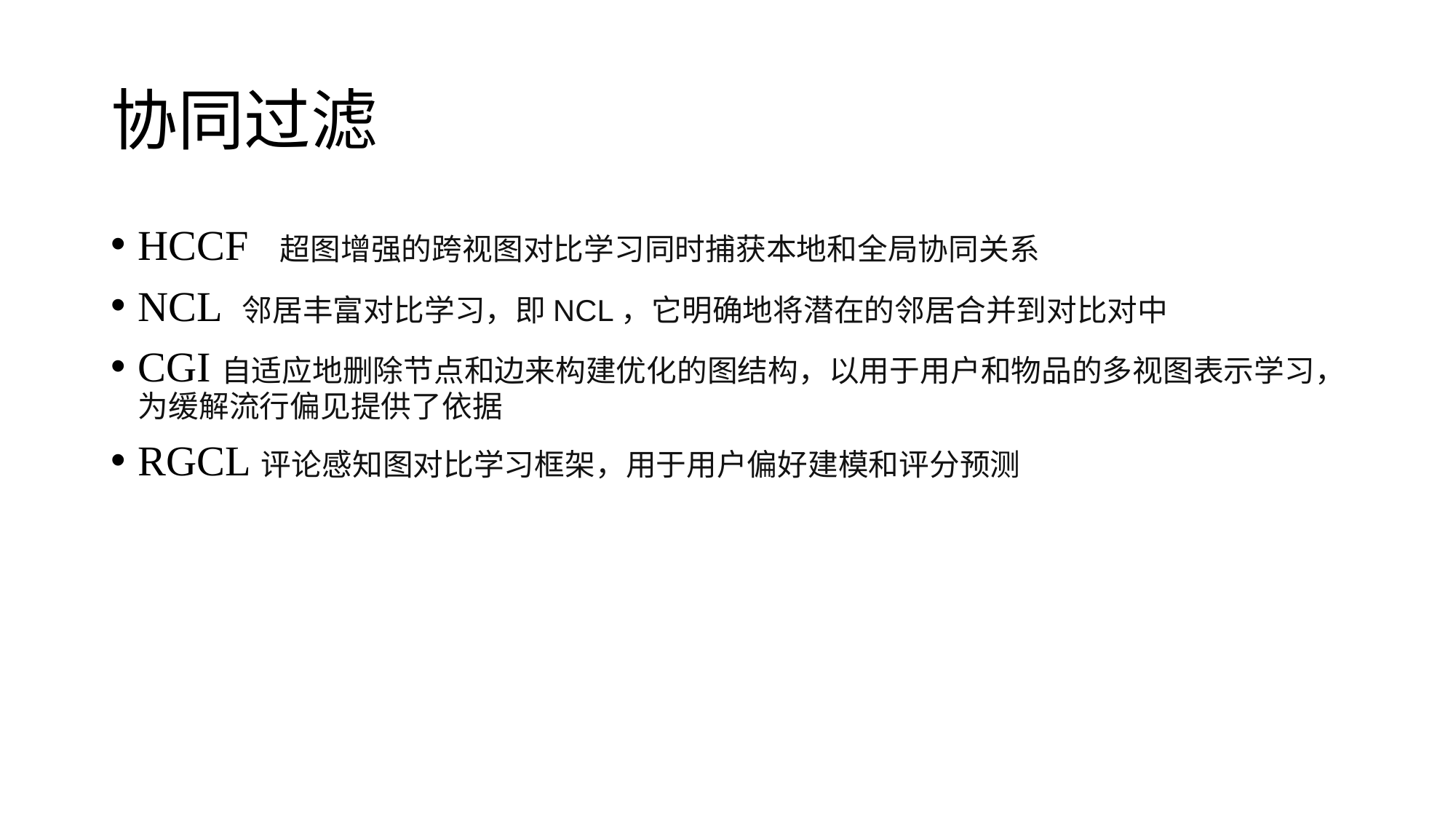

# 协同过滤
HCCF  超图增强的跨视图对比学习同时捕获本地和全局协同关系
NCL 邻居丰富对比学习，即NCL，它明确地将潜在的邻居合并到对比对中
CGI自适应地删除节点和边来构建优化的图结构，以用于用户和物品的多视图表示学习，为缓解流行偏见提供了依据
RGCL评论感知图对比学习框架，用于用户偏好建模和评分预测